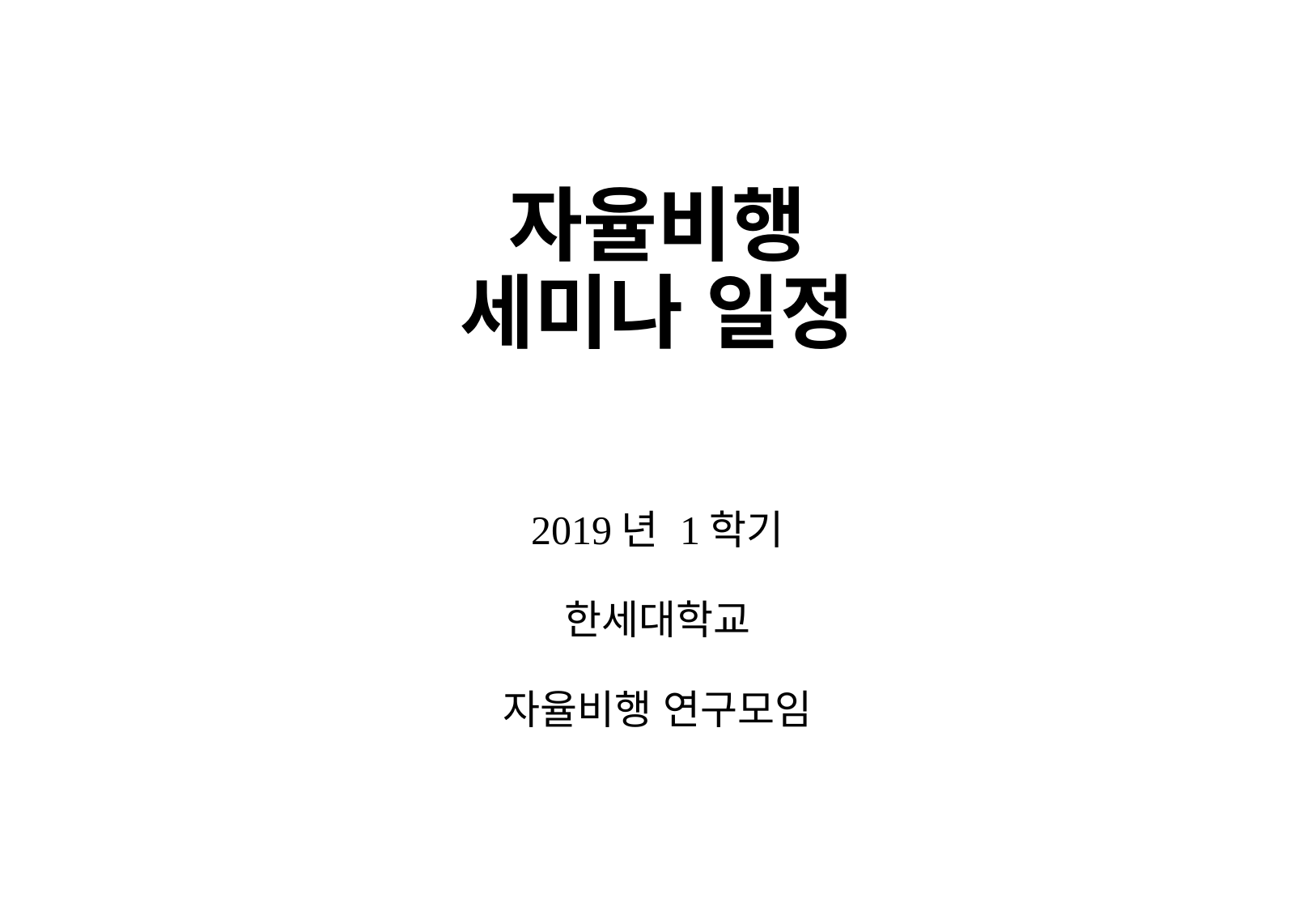

# 자율비행 세미나 일정
2019년 1학기
한세대학교
자율비행 연구모임